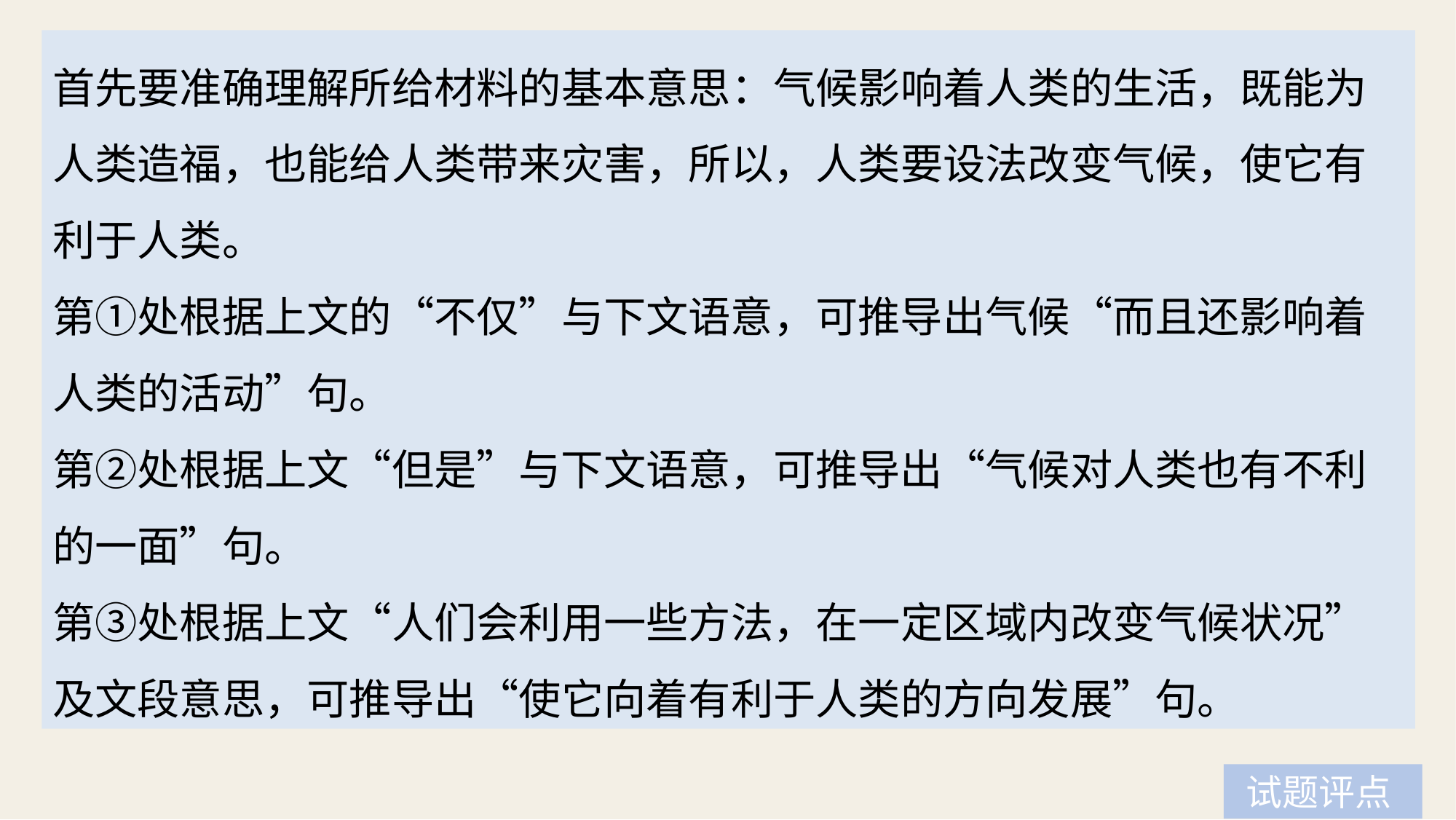

首先要准确理解所给材料的基本意思：气候影响着人类的生活，既能为人类造福，也能给人类带来灾害，所以，人类要设法改变气候，使它有利于人类。
第①处根据上文的“不仅”与下文语意，可推导出气候“而且还影响着人类的活动”句。
第②处根据上文“但是”与下文语意，可推导出“气候对人类也有不利的一面”句。
第③处根据上文“人们会利用一些方法，在一定区域内改变气候状况”及文段意思，可推导出“使它向着有利于人类的方向发展”句。
试题评点